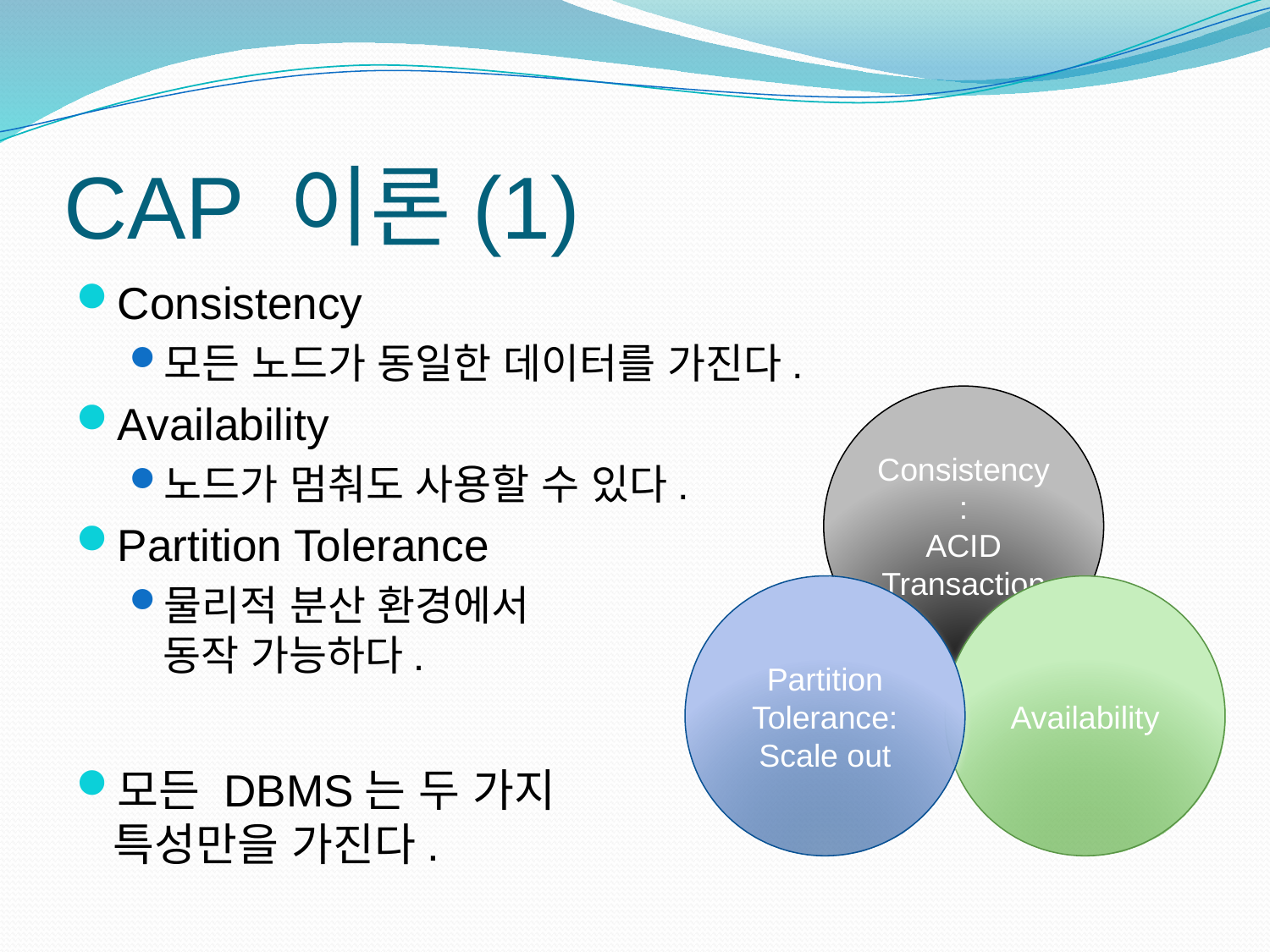

# CAP 이론(1)
Consistency
모든 노드가 동일한 데이터를 가진다.
Availability
노드가 멈춰도 사용할 수 있다.
Partition Tolerance
물리적 분산 환경에서
동작 가능하다.

모든 DBMS는 두 가지
특성만을 가진다.
Consistency:
ACID
Transaction
Partition Tolerance:
Scale out
Availability